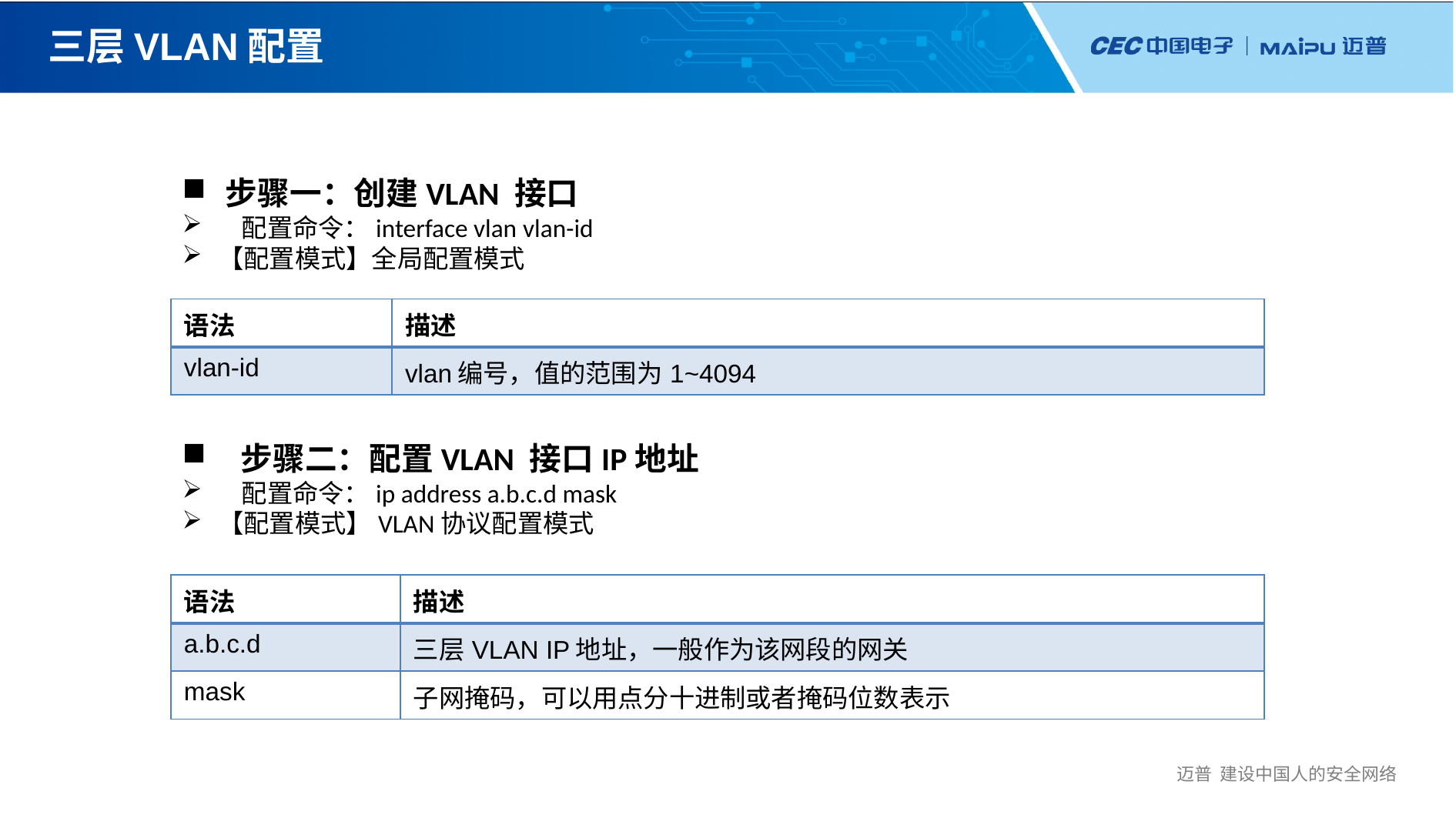

# 三层VLAN配置
步骤一：创建VLAN 接口
   配置命令：interface vlan vlan-id
【配置模式】全局配置模式
| 语法 | 描述 |
| --- | --- |
| vlan-id | vlan编号，值的范围为1~4094 |
 步骤二：配置VLAN 接口IP地址
   配置命令：ip address a.b.c.d mask
【配置模式】VLAN协议配置模式
| 语法 | 描述 |
| --- | --- |
| a.b.c.d | 三层VLAN IP地址，一般作为该网段的网关 |
| mask | 子网掩码，可以用点分十进制或者掩码位数表示 |